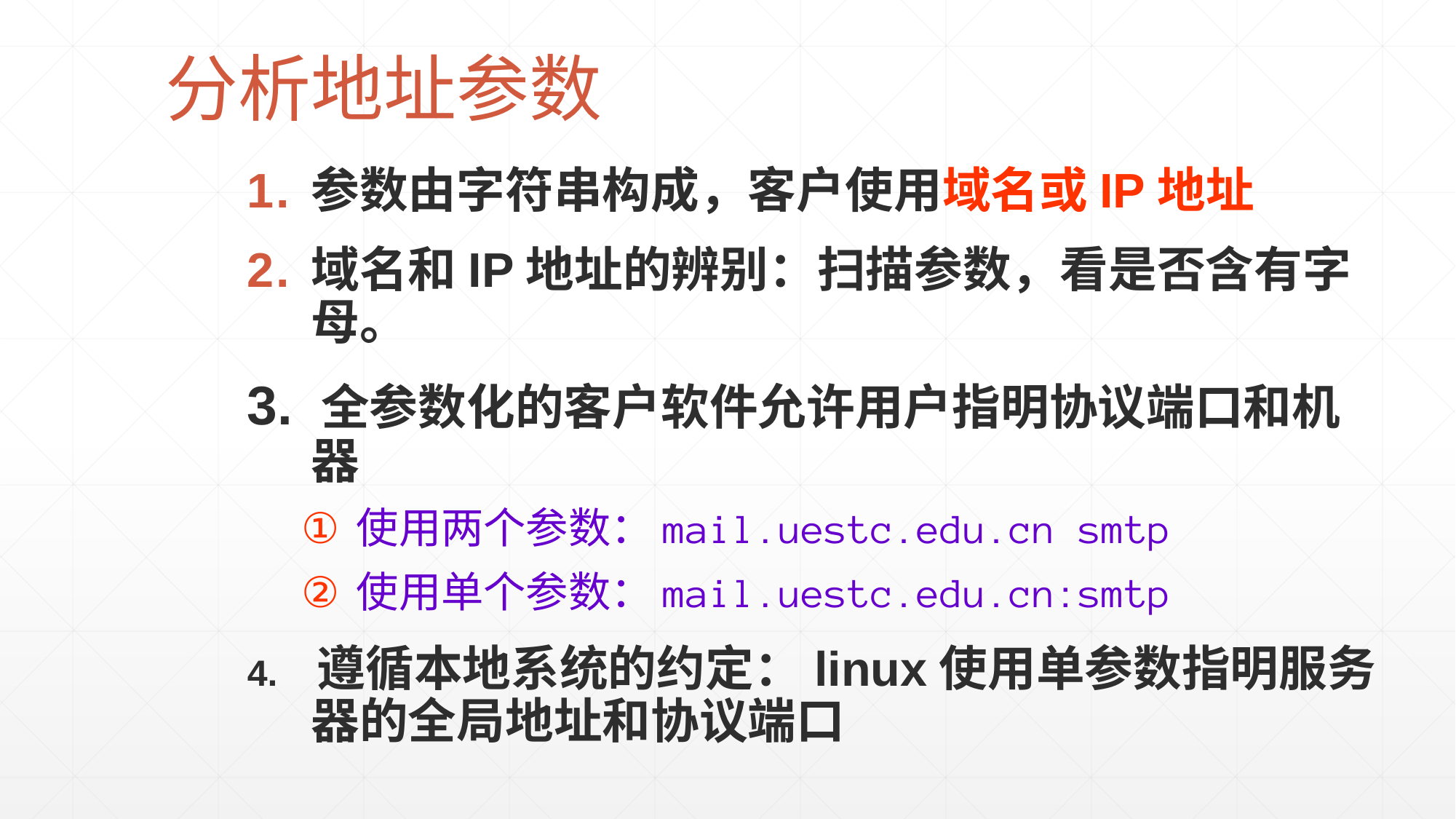

# 分析地址参数
参数由字符串构成，客户使用域名或IP地址
域名和IP地址的辨别：扫描参数，看是否含有字母。
3. 全参数化的客户软件允许用户指明协议端口和机器
使用两个参数：mail.uestc.edu.cn smtp
使用单个参数：mail.uestc.edu.cn:smtp
4.   遵循本地系统的约定：linux使用单参数指明服务器的全局地址和协议端口